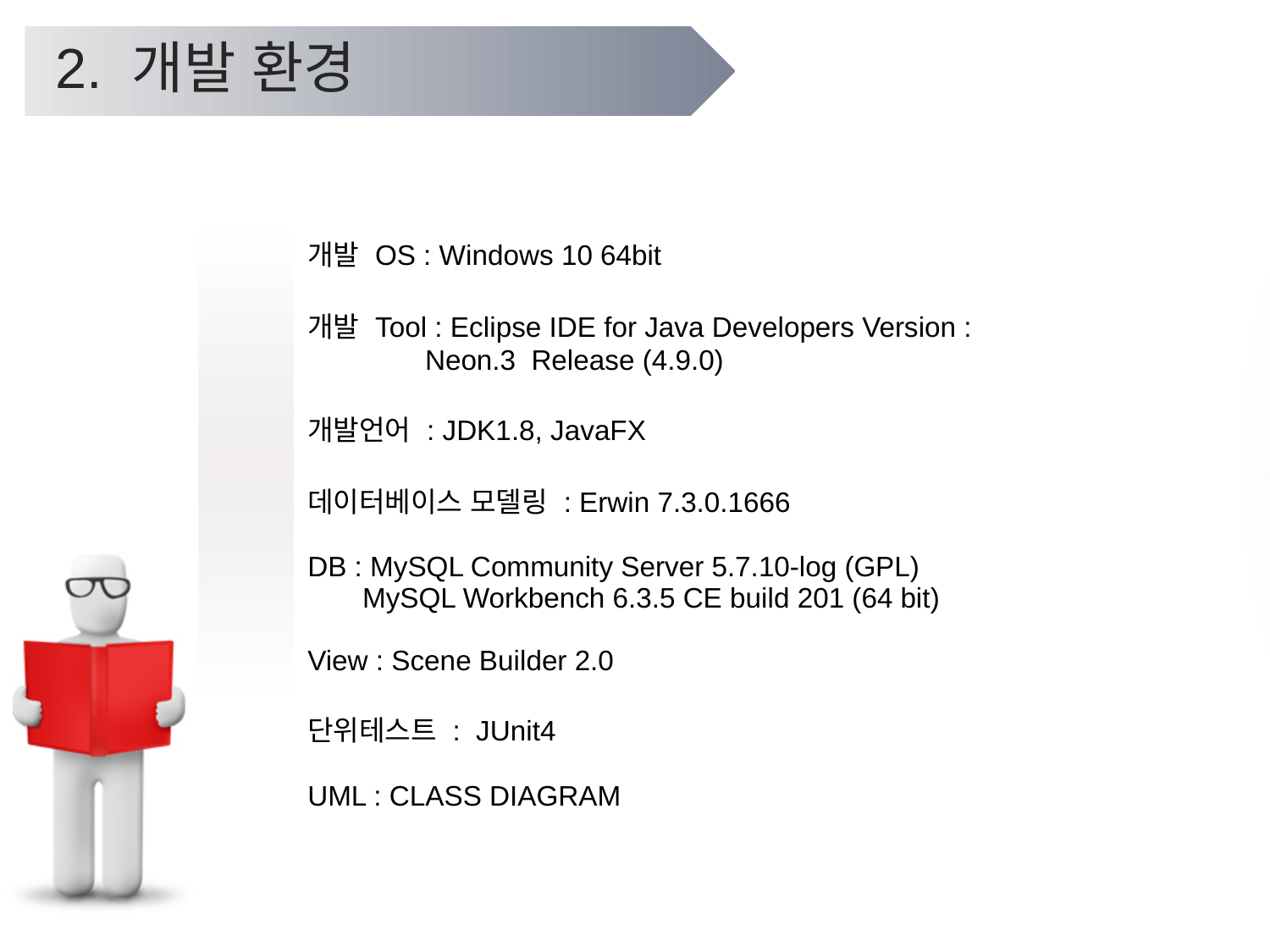

2. 개발 환경
| 개발 OS : Windows 10 64bit 개발 Tool : Eclipse IDE for Java Developers Version : Neon.3 Release (4.9.0) 개발언어 : JDK1.8, JavaFX 데이터베이스 모델링 : Erwin 7.3.0.1666 DB : MySQL Community Server 5.7.10-log (GPL) MySQL Workbench 6.3.5 CE build 201 (64 bit) View : Scene Builder 2.0 단위테스트 : JUnit4 UML : CLASS DIAGRAM |
| --- |